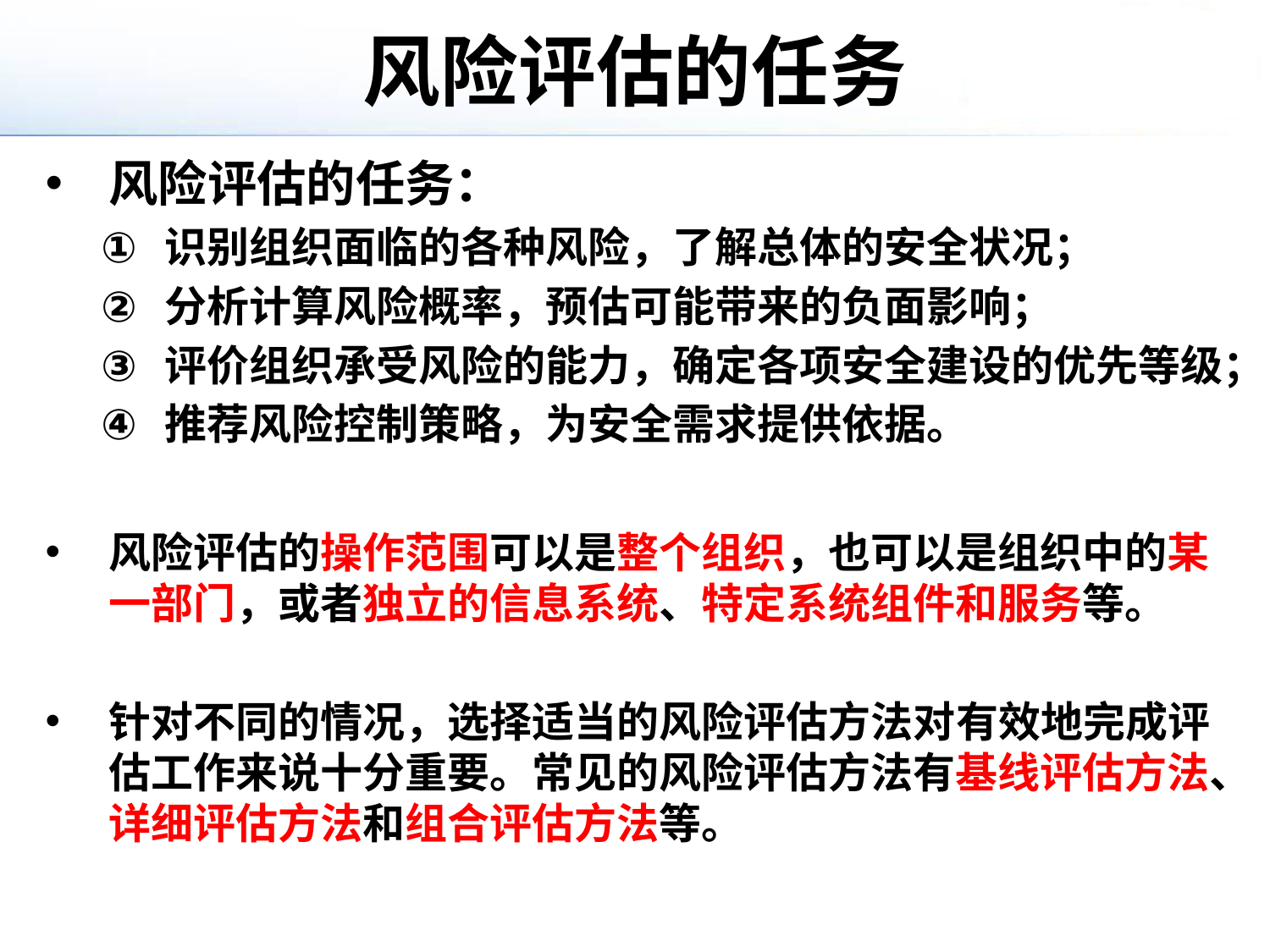

# 风险评估的任务
风险评估的任务：
识别组织面临的各种风险，了解总体的安全状况；
分析计算风险概率，预估可能带来的负面影响；
评价组织承受风险的能力，确定各项安全建设的优先等级；
推荐风险控制策略，为安全需求提供依据。

风险评估的操作范围可以是整个组织，也可以是组织中的某一部门，或者独立的信息系统、特定系统组件和服务等。

针对不同的情况，选择适当的风险评估方法对有效地完成评估工作来说十分重要。常见的风险评估方法有基线评估方法、详细评估方法和组合评估方法等。